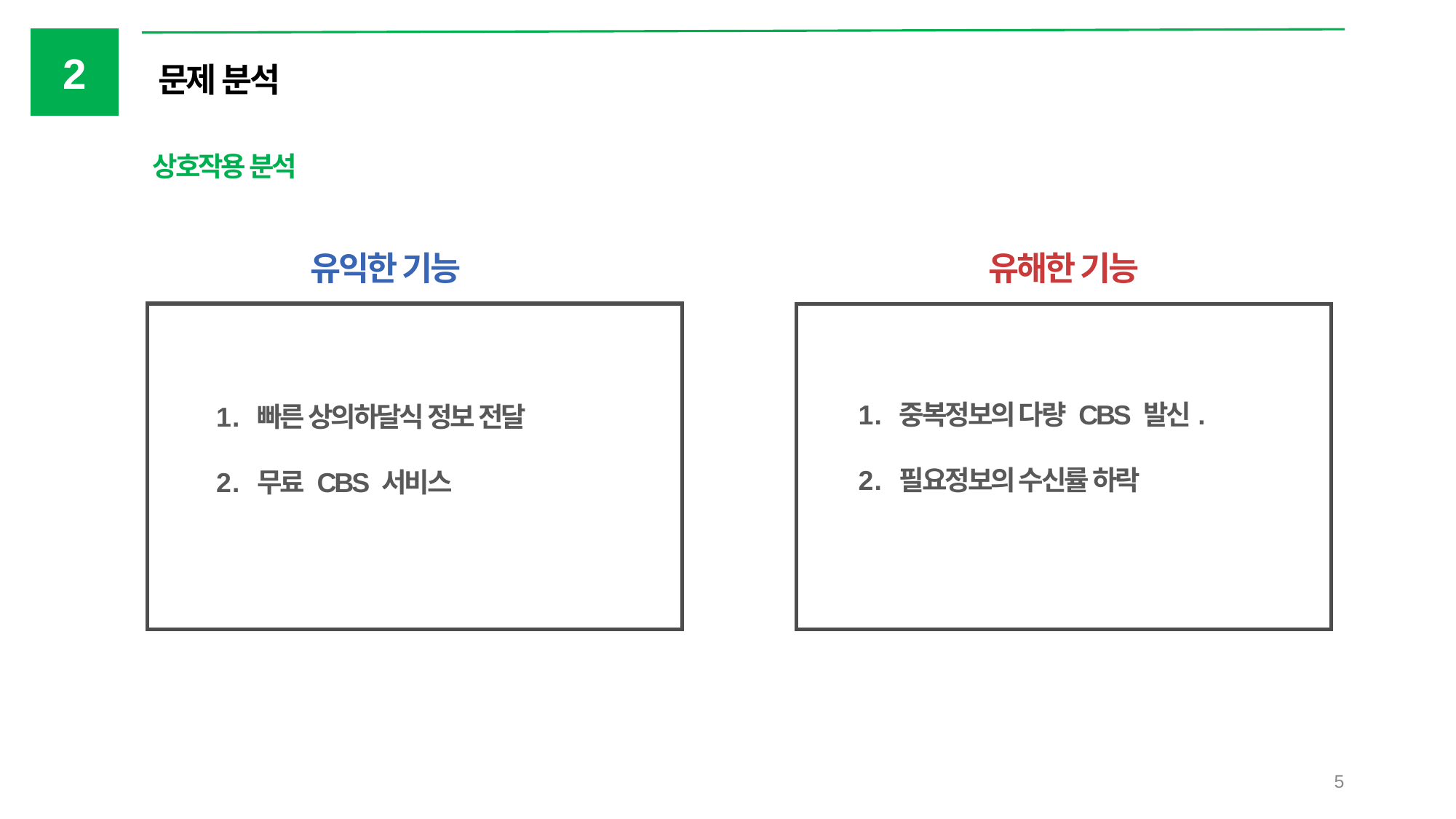

2
문제 분석
상호작용 분석
유익한 기능
유해한 기능

빠른 상의하달식 정보 전달

무료 CBS 서비스

중복정보의 다량 CBS 발신.

필요정보의 수신률 하락
5